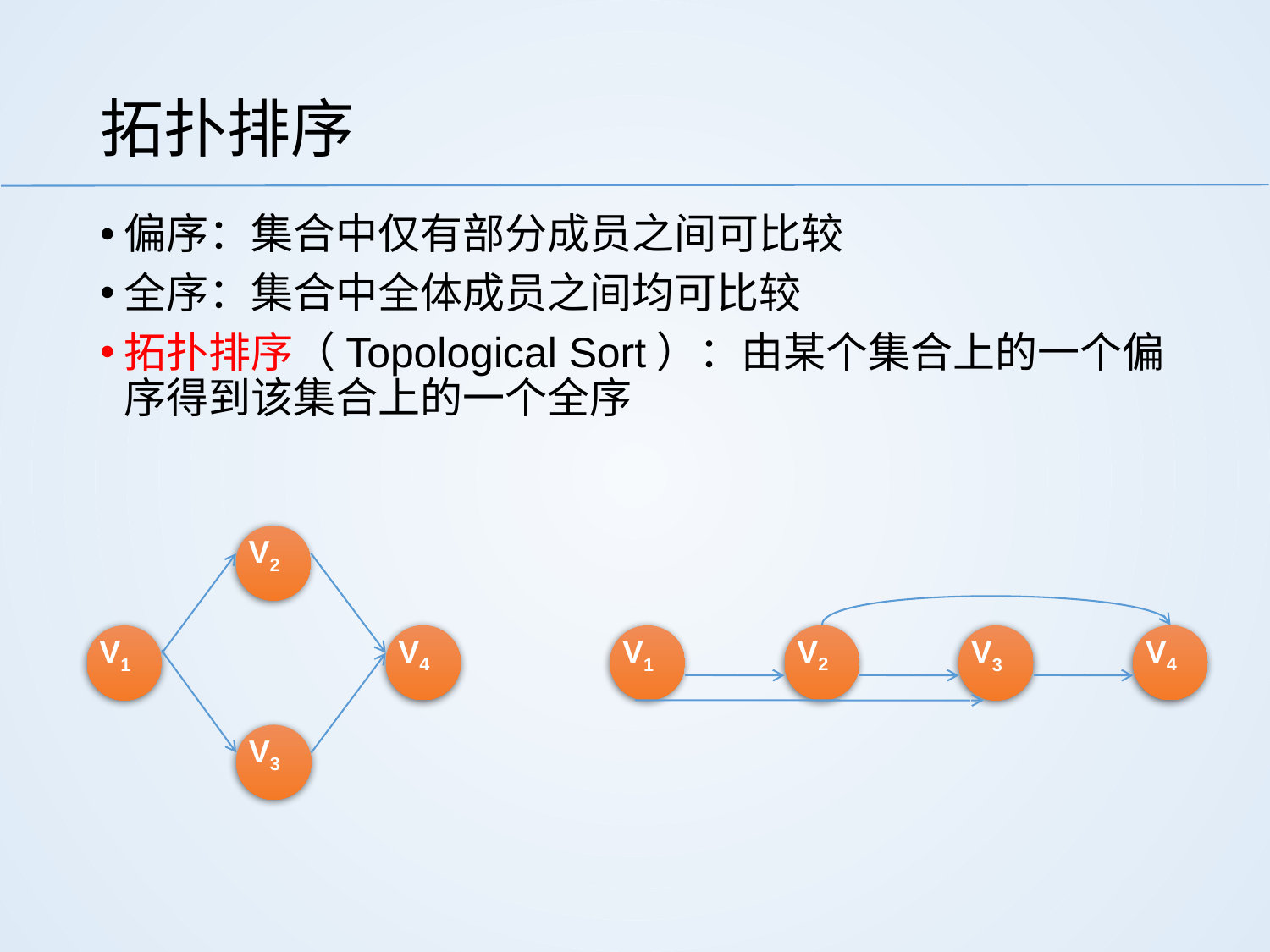

# 拓扑排序
偏序：集合中仅有部分成员之间可比较
全序：集合中全体成员之间均可比较
拓扑排序（Topological Sort）：由某个集合上的一个偏序得到该集合上的一个全序
V2

V4

V1

V3

V2

V4

V1

V3

6